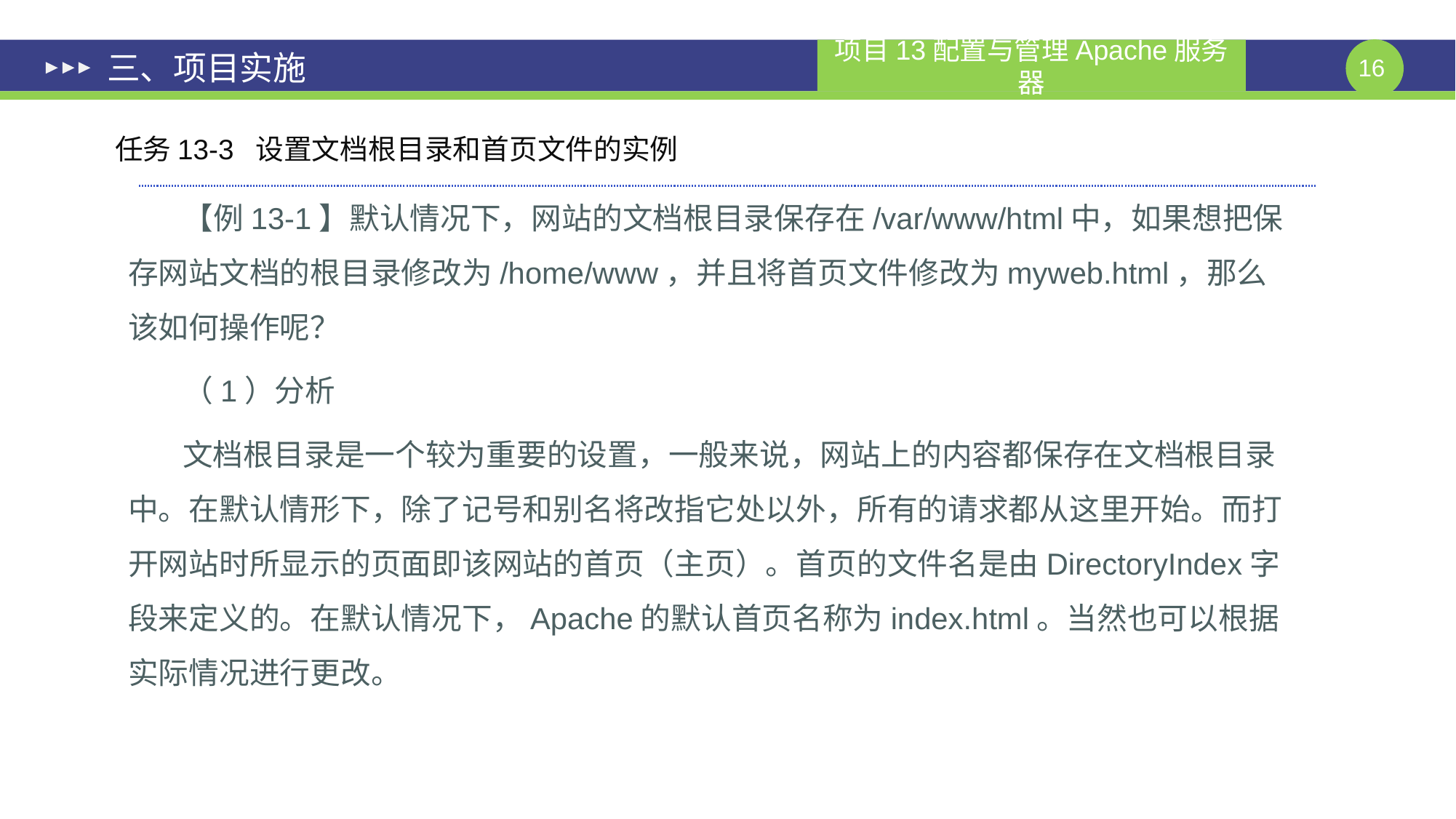

# 三、项目实施
任务13-3  设置文档根目录和首页文件的实例
【例13-1】默认情况下，网站的文档根目录保存在/var/www/html中，如果想把保存网站文档的根目录修改为/home/www，并且将首页文件修改为myweb.html，那么该如何操作呢？
（1）分析
文档根目录是一个较为重要的设置，一般来说，网站上的内容都保存在文档根目录中。在默认情形下，除了记号和别名将改指它处以外，所有的请求都从这里开始。而打开网站时所显示的页面即该网站的首页（主页）。首页的文件名是由DirectoryIndex字段来定义的。在默认情况下，Apache的默认首页名称为index.html。当然也可以根据实际情况进行更改。